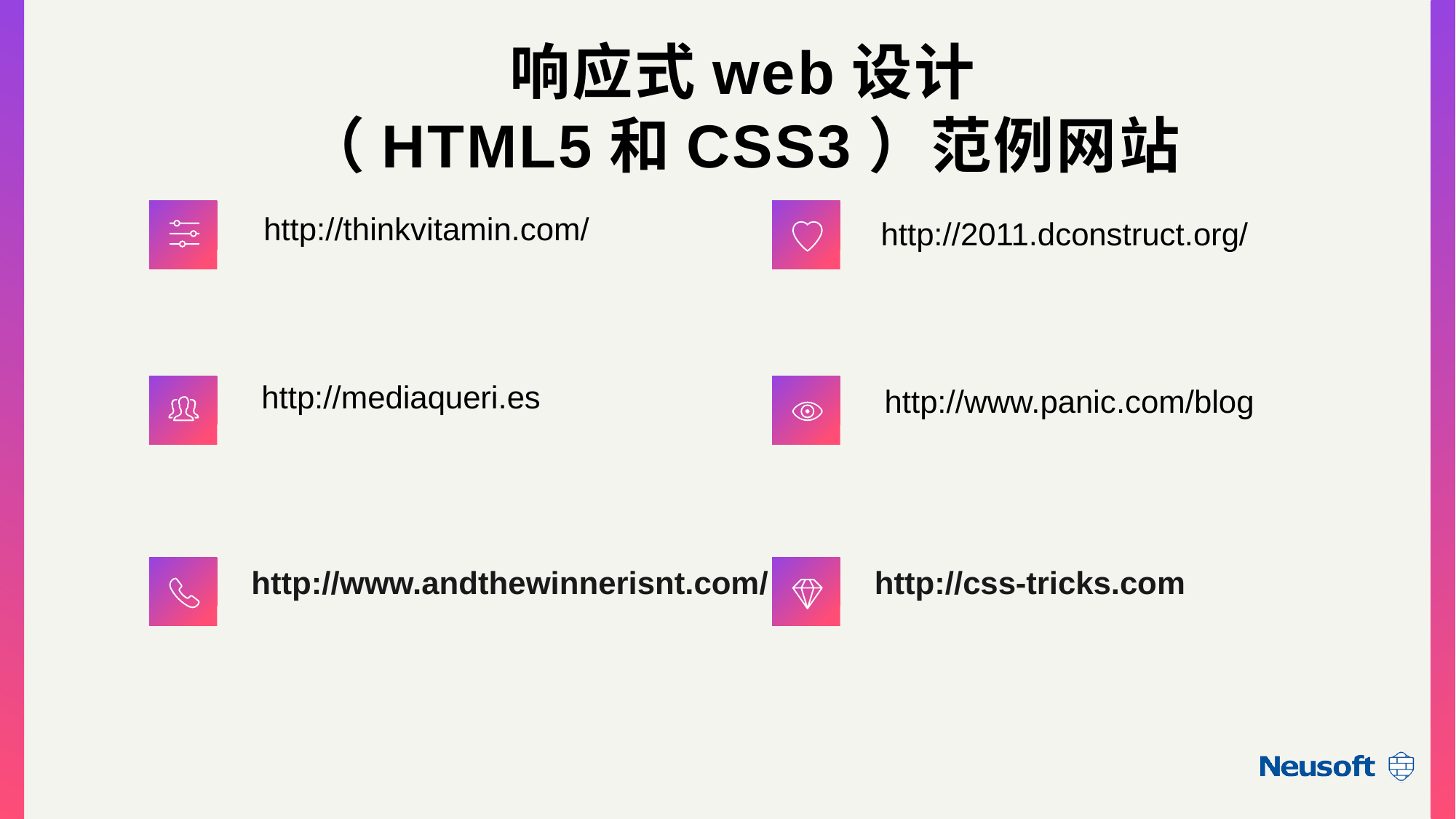

响应式web设计
（HTML5和CSS3）范例网站

http://mediaqueri.es

http://www.andthewinnerisnt.com/

http://www.panic.com/blog

http://css-tricks.com

http://thinkvitamin.com/
http://2011.dconstruct.org/